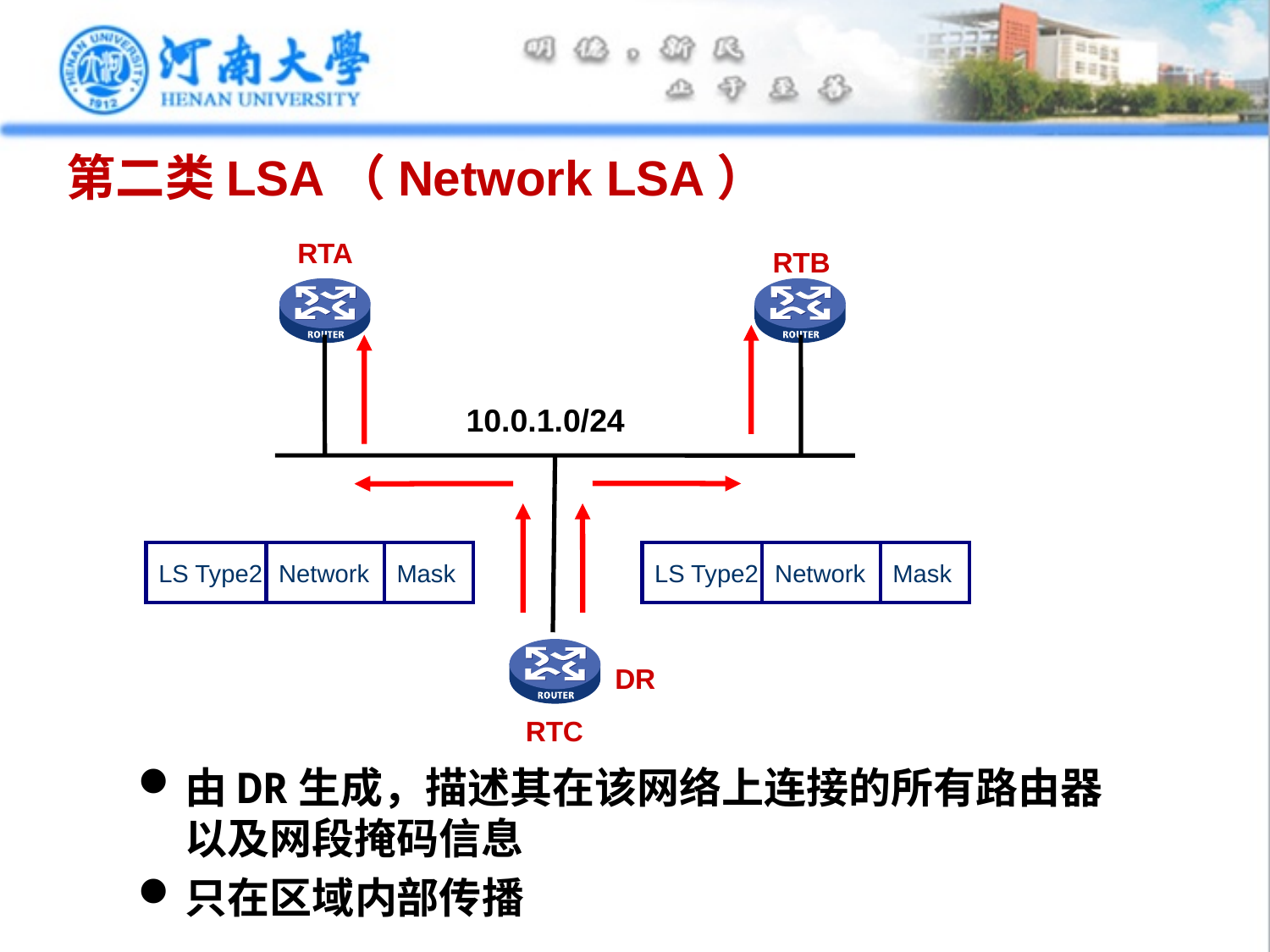

# 第二类LSA（Network LSA）
RTA
RTB

10.0.1.0/24

LS Type2
Network
Mask
LS Type2
Network
Mask

DR
RTC
由DR生成，描述其在该网络上连接的所有路由器以及网段掩码信息
只在区域内部传播